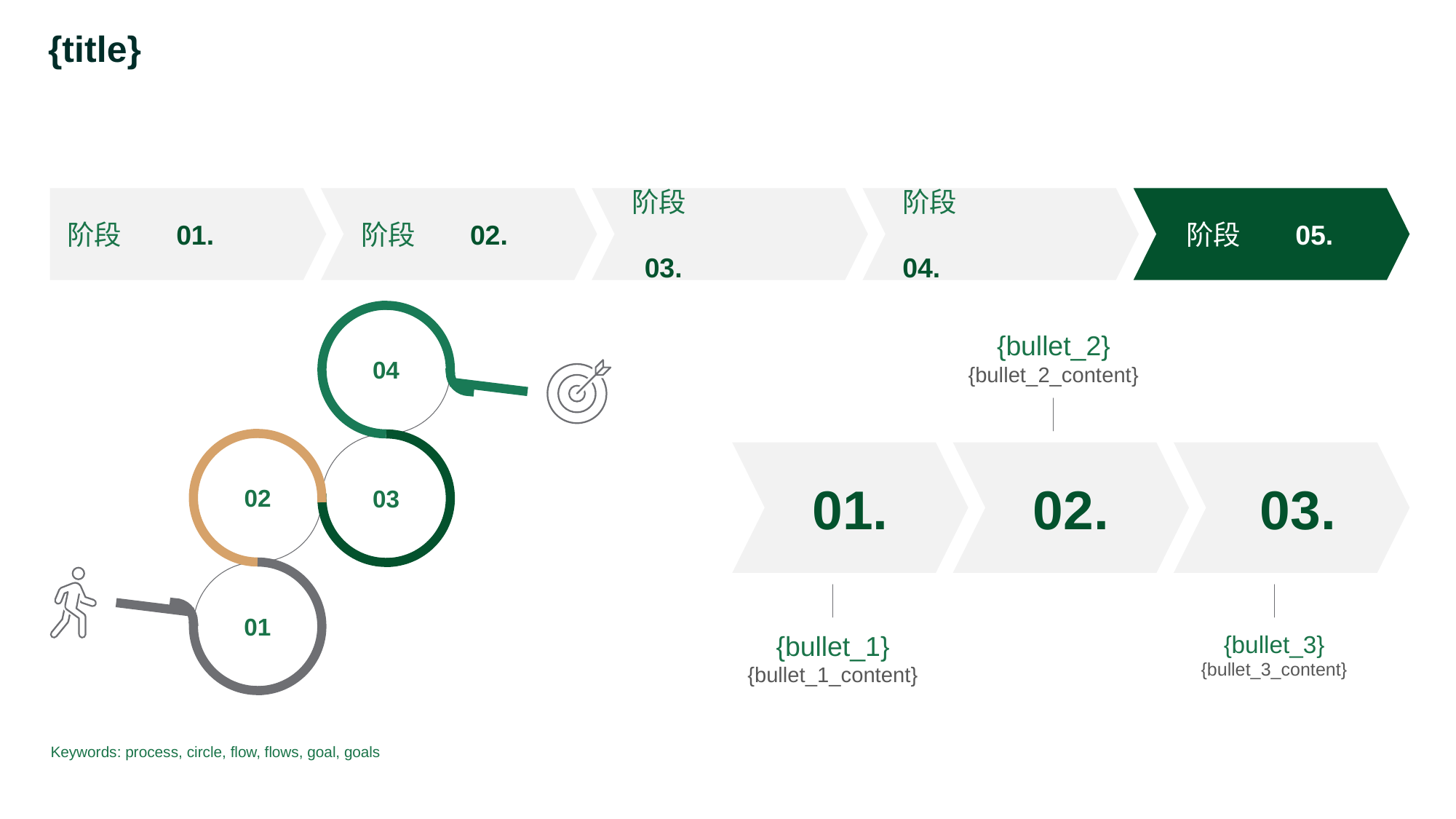

# {title}
阶段 	05.
阶段 	01.
阶段	02.
阶段	 03.
阶段	04.

04
{bullet_2}
{bullet_2_content}
01.
02.
03.
{bullet_1}
{bullet_1_content}
{bullet_3}
{bullet_3_content}

02

03

01

Keywords: process, circle, flow, flows, goal, goals